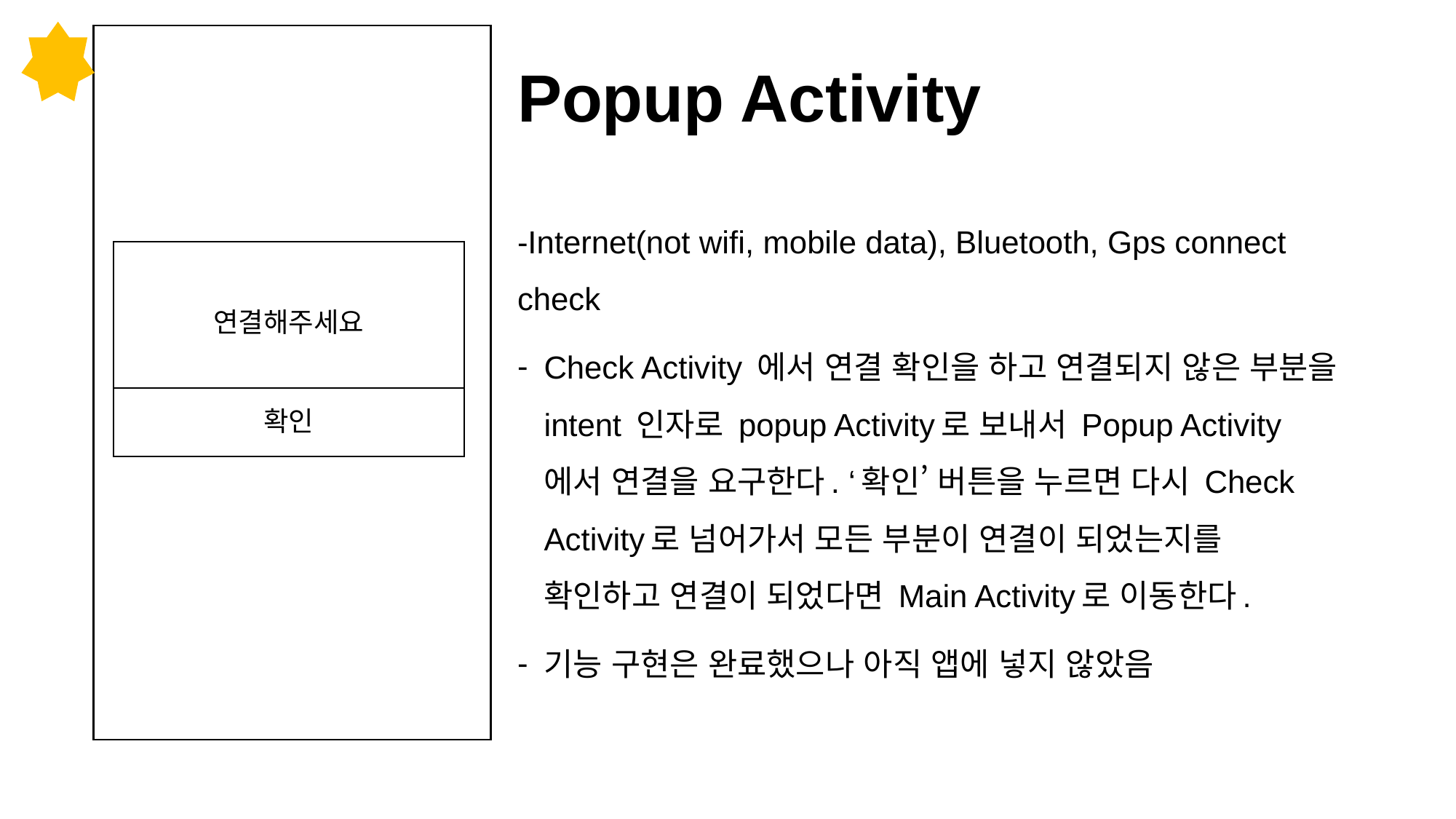

# Popup Activity
-Internet(not wifi, mobile data), Bluetooth, Gps connect check
Check Activity 에서 연결 확인을 하고 연결되지 않은 부분을 intent 인자로 popup Activity로 보내서 Popup Activity에서 연결을 요구한다. ‘확인’ 버튼을 누르면 다시 Check Activity로 넘어가서 모든 부분이 연결이 되었는지를 확인하고 연결이 되었다면 Main Activity로 이동한다.
기능 구현은 완료했으나 아직 앱에 넣지 않았음

연결해주세요

확인